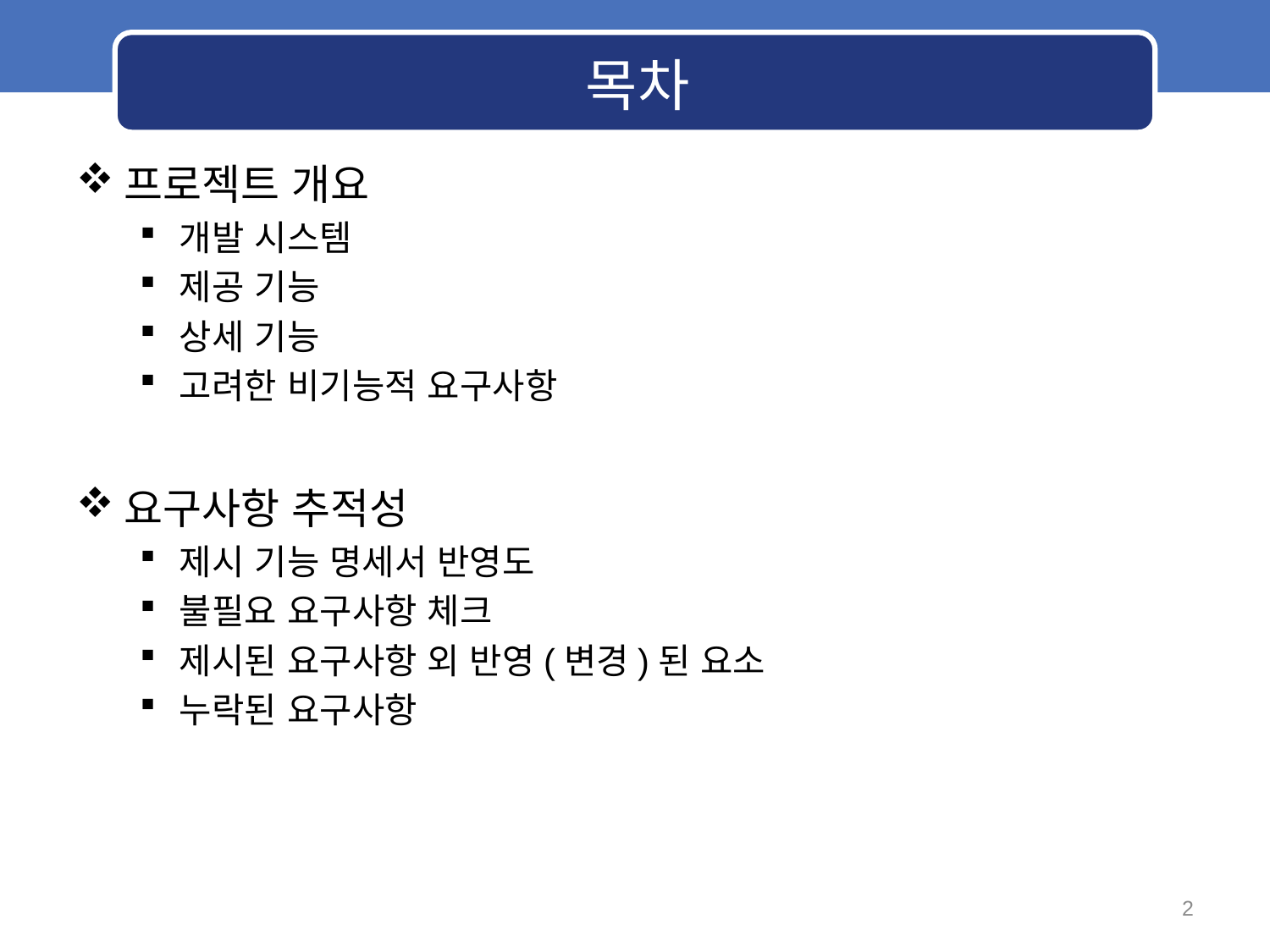

# 목차
프로젝트 개요
개발 시스템
제공 기능
상세 기능
고려한 비기능적 요구사항

요구사항 추적성
제시 기능 명세서 반영도
불필요 요구사항 체크
제시된 요구사항 외 반영(변경)된 요소
누락된 요구사항
2